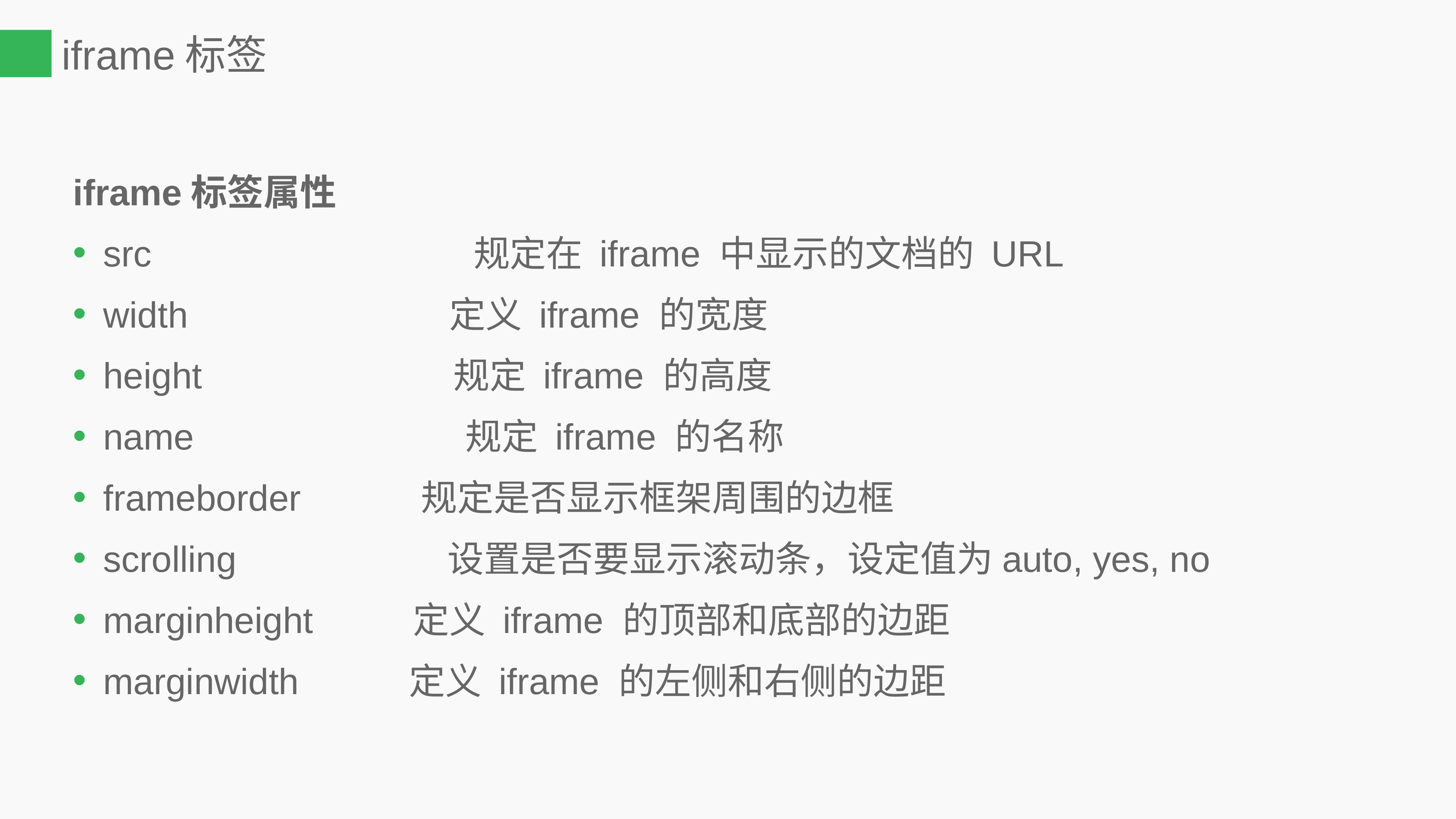

# iframe标签
iframe标签属性
src                               规定在 iframe 中显示的文档的 URL
width                         定义 iframe 的宽度
height                        规定 iframe 的高度
name                          规定 iframe 的名称
frameborder           规定是否显示框架周围的边框
scrolling                    设置是否要显示滚动条，设定值为auto, yes, no
marginheight         定义 iframe 的顶部和底部的边距
marginwidth          定义 iframe 的左侧和右侧的边距